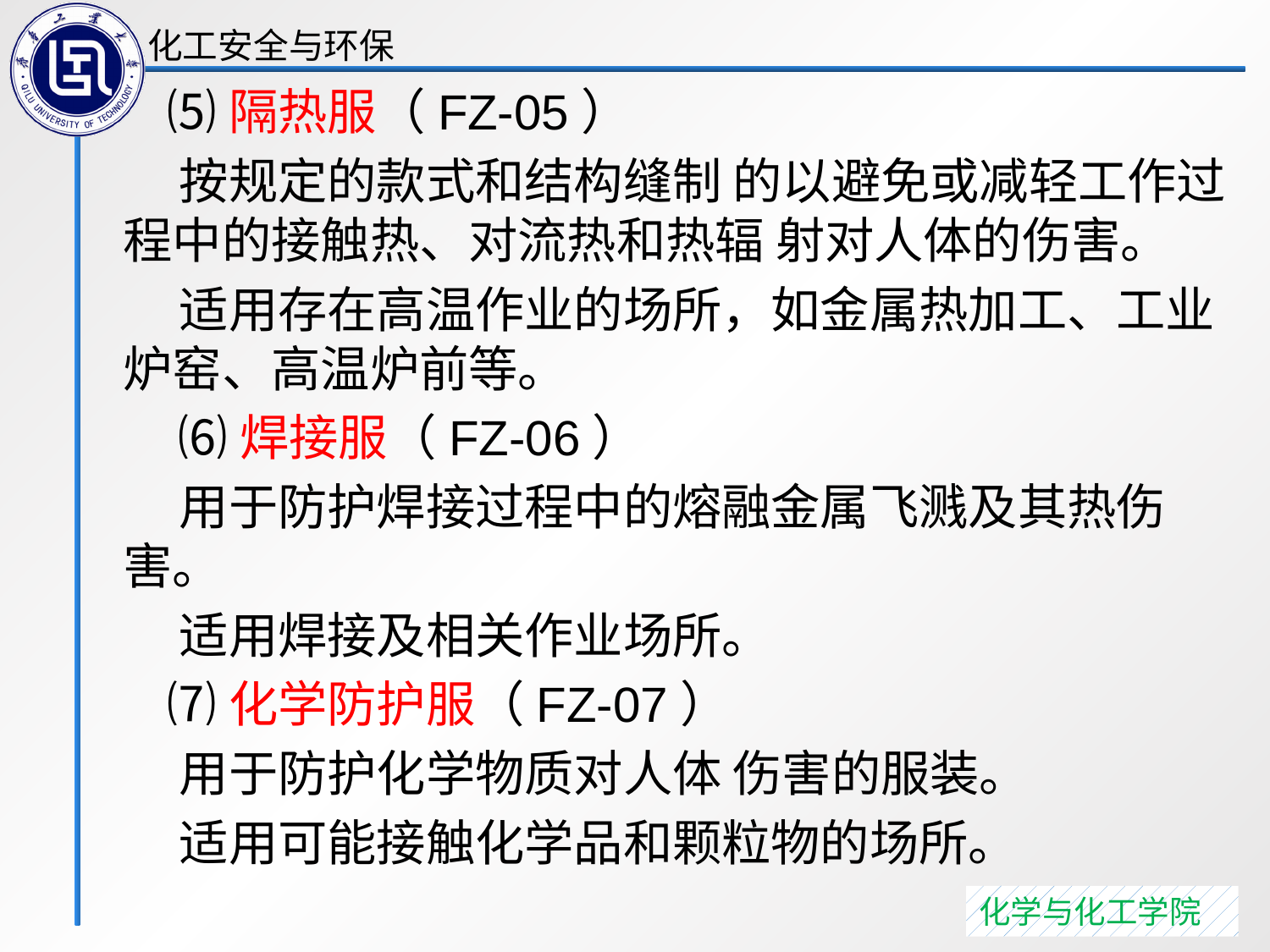

⑸隔热服（FZ-05）
    按规定的款式和结构缝制 的以避免或减轻工作过程中的接触热、对流热和热辐 射对人体的伤害。
    适用存在高温作业的场所，如金属热加工、工业炉窑、高温炉前等。
     ⑹焊接服（FZ-06）
    用于防护焊接过程中的熔融金属飞溅及其热伤害。
    适用焊接及相关作业场所。
    ⑺化学防护服（FZ-07）
    用于防护化学物质对人体 伤害的服装。
    适用可能接触化学品和颗粒物的场所。